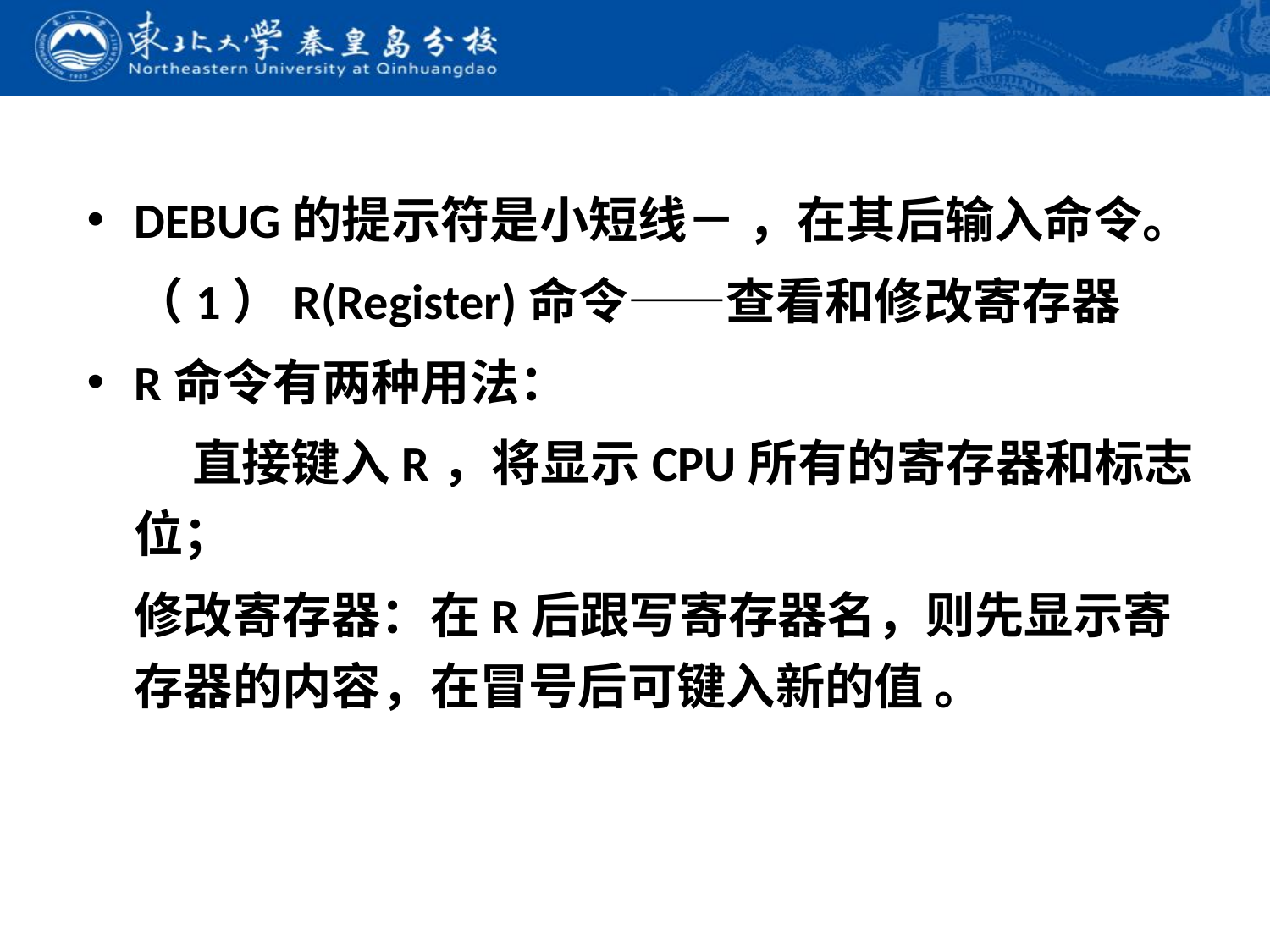

DEBUG的提示符是小短线－ ，在其后输入命令。
	（1）R(Register)命令——查看和修改寄存器
R命令有两种用法：
	    直接键入R，将显示CPU所有的寄存器和标志位；
	修改寄存器：在R后跟写寄存器名，则先显示寄存器的内容，在冒号后可键入新的值 。